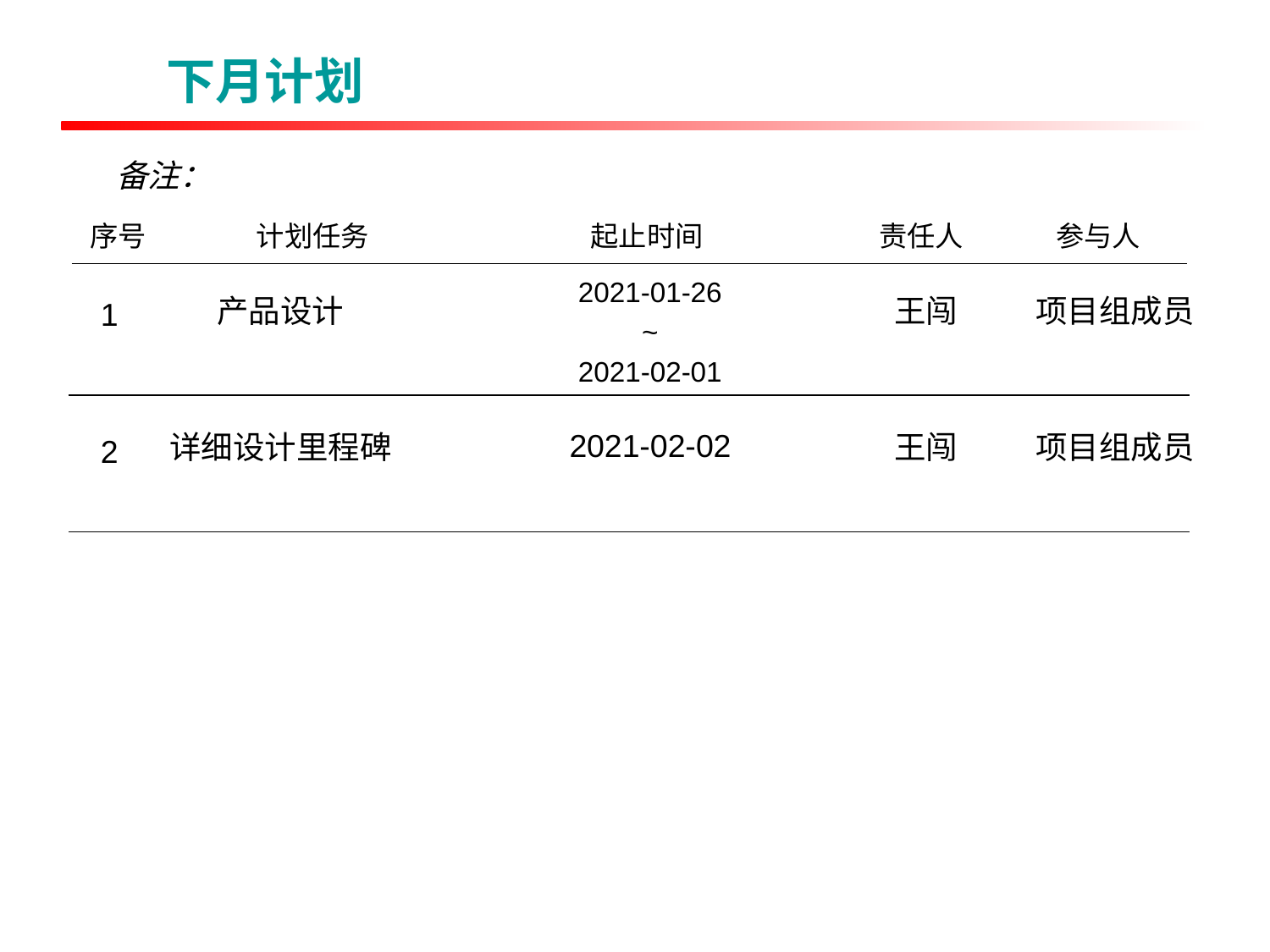

下月计划
备注：
| 序号 | 计划任务 | 起止时间 | 责任人 | 参与人 |
| --- | --- | --- | --- | --- |
2021-01-26
~
2021-02-01
产品设计
王闯
项目组成员
1
2021-02-02
详细设计里程碑
王闯
项目组成员
2